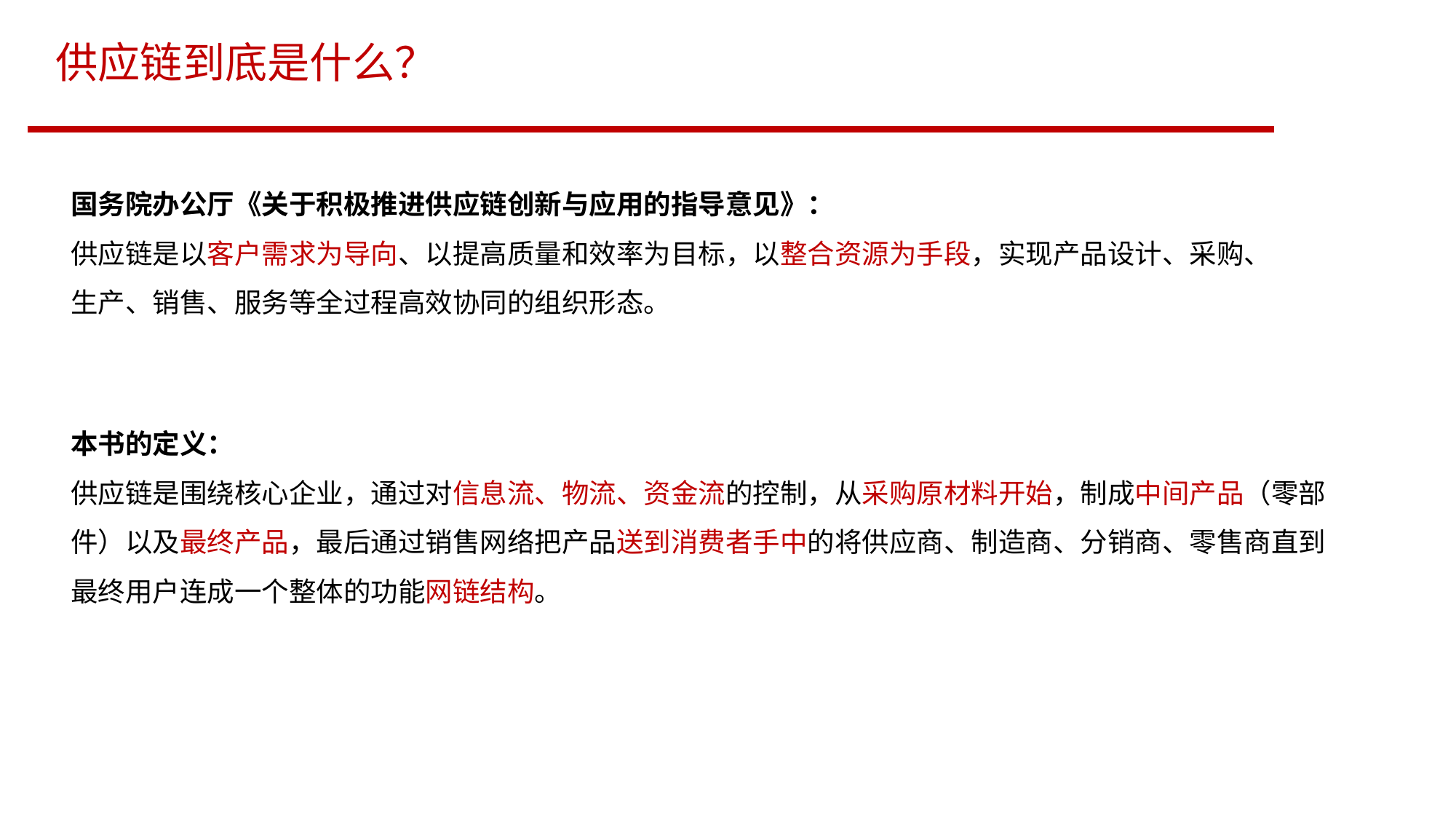

供应链到底是什么？
国务院办公厅《关于积极推进供应链创新与应用的指导意见》：
供应链是以客户需求为导向、以提高质量和效率为目标，以整合资源为手段，实现产品设计、采购、生产、销售、服务等全过程高效协同的组织形态。
本书的定义：
供应链是围绕核心企业，通过对信息流、物流、资金流的控制，从采购原材料开始，制成中间产品（零部件）以及最终产品，最后通过销售网络把产品送到消费者手中的将供应商、制造商、分销商、零售商直到最终用户连成一个整体的功能网链结构。